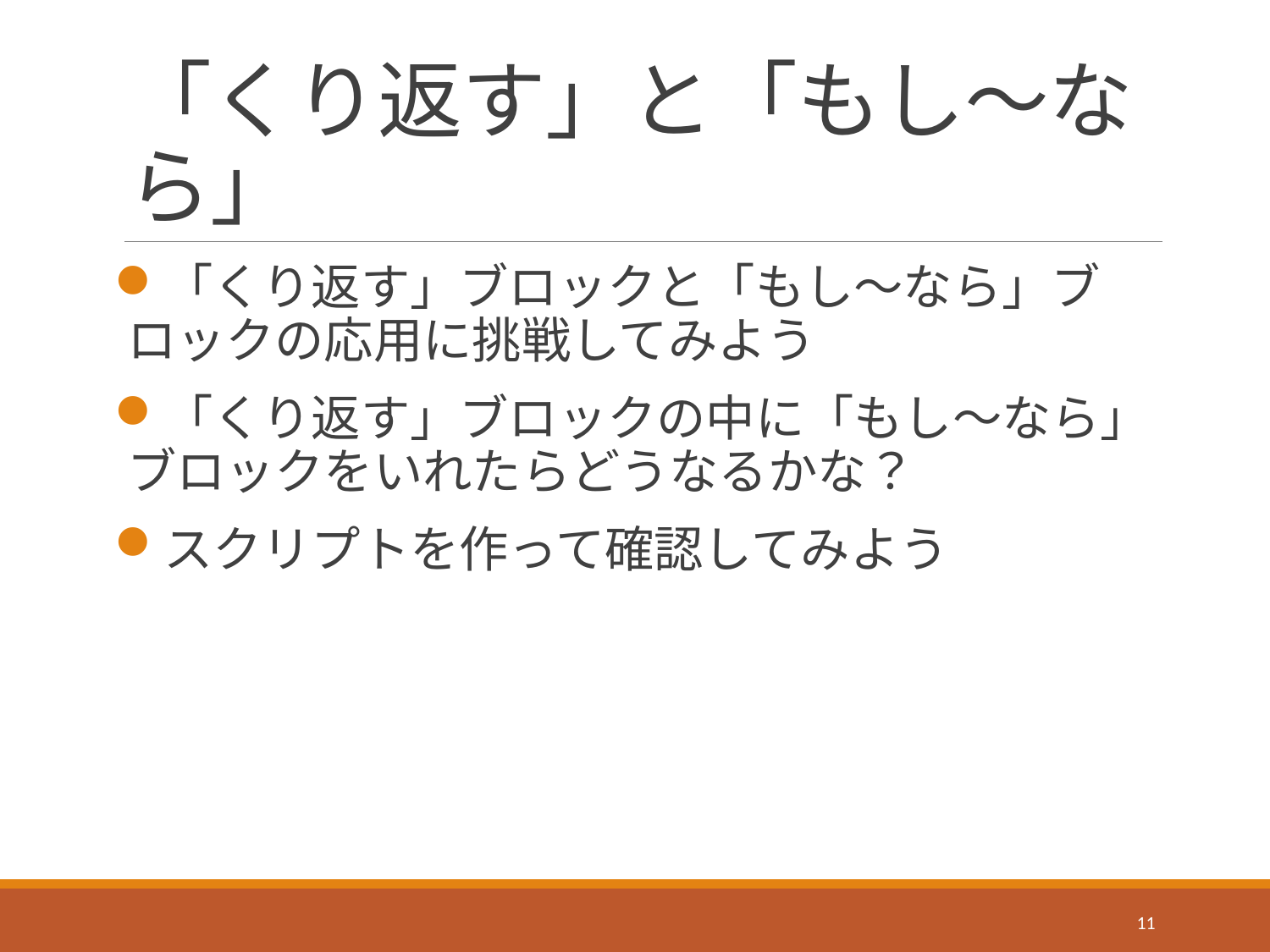

# 「くり返す」と「もし～なら」
「くり返す」ブロックと「もし～なら」ブロックの応用に挑戦してみよう
「くり返す」ブロックの中に「もし～なら」ブロックをいれたらどうなるかな？
スクリプトを作って確認してみよう
11